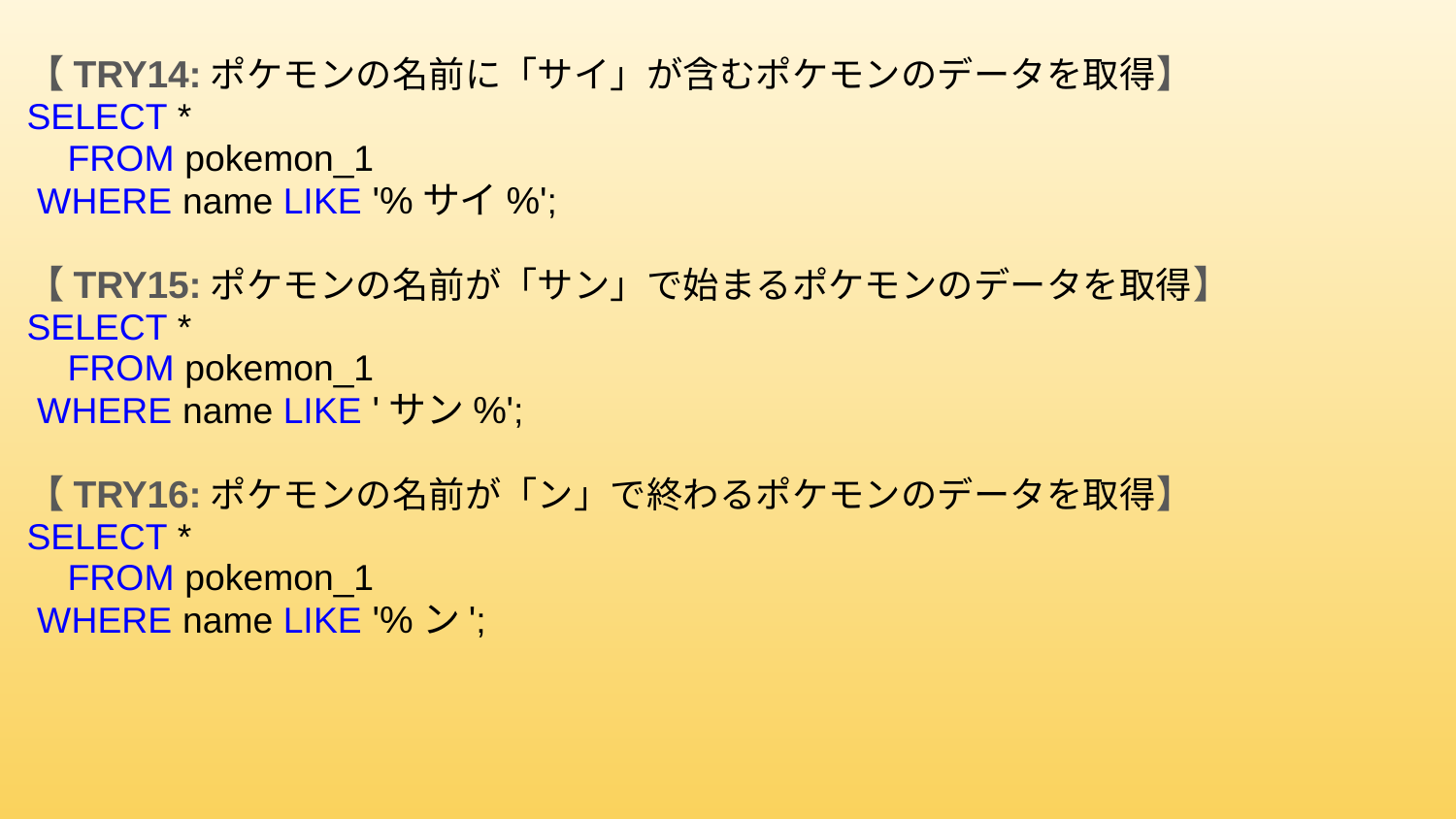

【TRY14:ポケモンの名前に「サイ」が含むポケモンのデータを取得】
SELECT *
    FROM pokemon_1
 WHERE name LIKE '%サイ%';
【TRY15:ポケモンの名前が「サン」で始まるポケモンのデータを取得】
SELECT *
    FROM pokemon_1
 WHERE name LIKE 'サン%';
【TRY16:ポケモンの名前が「ン」で終わるポケモンのデータを取得】
SELECT *
    FROM pokemon_1
 WHERE name LIKE '%ン';